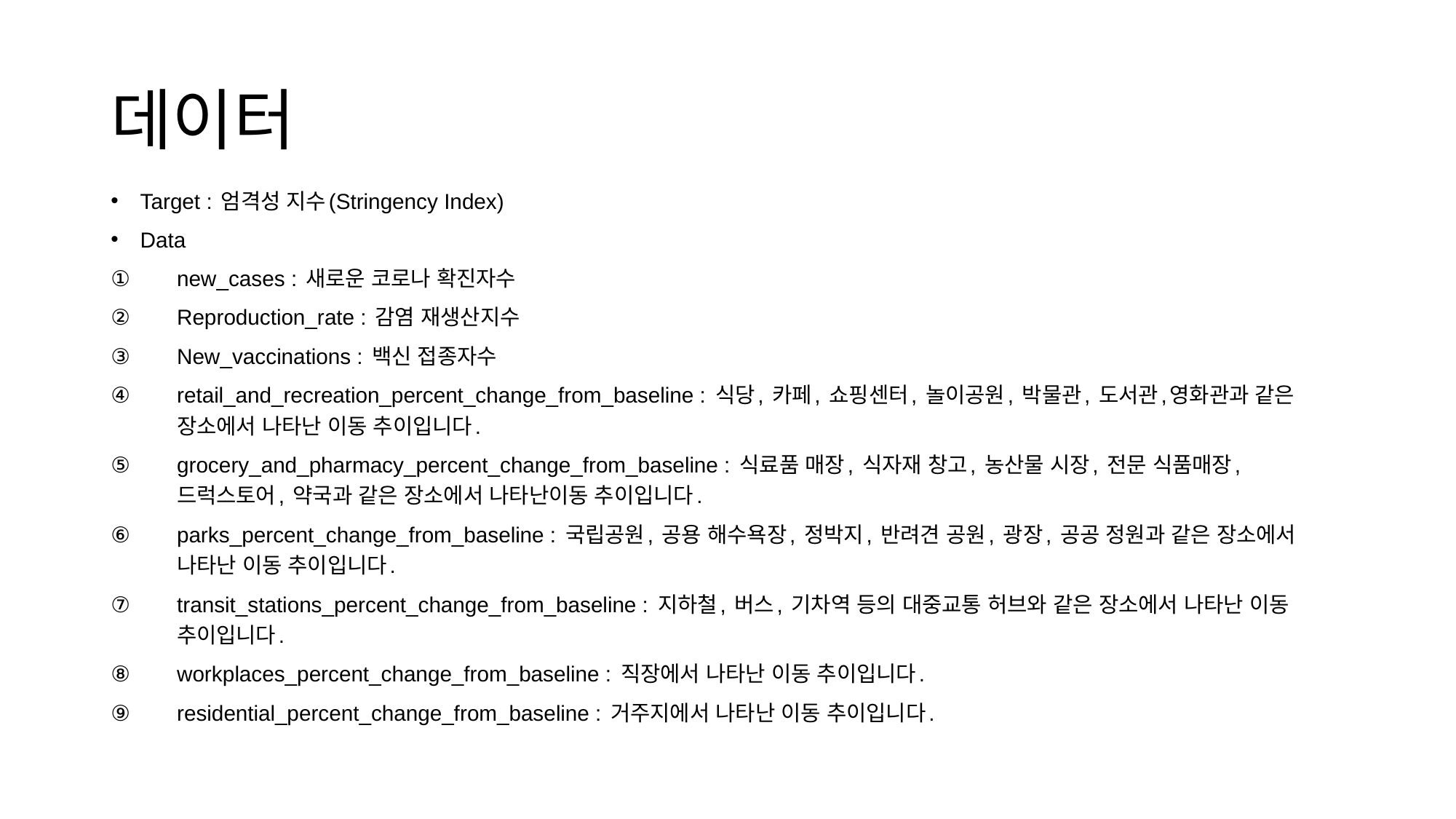

# 데이터
Target : 엄격성 지수(Stringency Index)
Data
new_cases : 새로운 코로나 확진자수
Reproduction_rate : 감염 재생산지수
New_vaccinations : 백신 접종자수
retail_and_recreation_percent_change_from_baseline : 식당, 카페, 쇼핑센터, 놀이공원, 박물관, 도서관,영화관과 같은 장소에서 나타난 이동 추이입니다.
grocery_and_pharmacy_percent_change_from_baseline : 식료품 매장, 식자재 창고, 농산물 시장, 전문 식품매장, 드럭스토어, 약국과 같은 장소에서 나타난이동 추이입니다.
parks_percent_change_from_baseline : 국립공원, 공용 해수욕장, 정박지, 반려견 공원, 광장, 공공 정원과 같은 장소에서 나타난 이동 추이입니다.
transit_stations_percent_change_from_baseline : 지하철, 버스, 기차역 등의 대중교통 허브와 같은 장소에서 나타난 이동 추이입니다.
workplaces_percent_change_from_baseline : 직장에서 나타난 이동 추이입니다.
residential_percent_change_from_baseline : 거주지에서 나타난 이동 추이입니다.